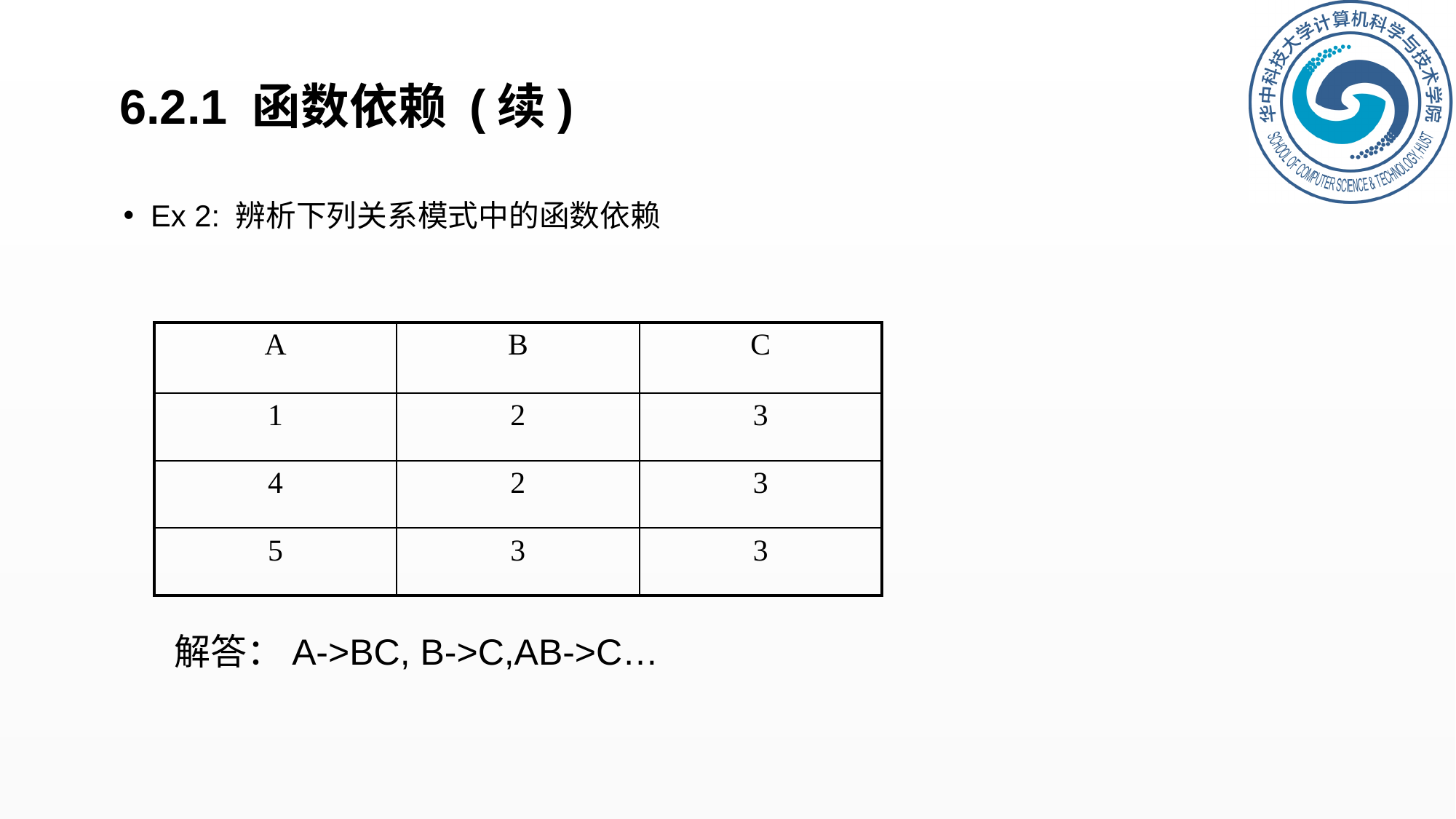

# 6.2.1 函数依赖 (续)
Ex 2: 辨析下列关系模式中的函数依赖
| A | B | C |
| --- | --- | --- |
| 1 | 2 | 3 |
| 4 | 2 | 3 |
| 5 | 3 | 3 |
解答：A->BC, B->C,AB->C…